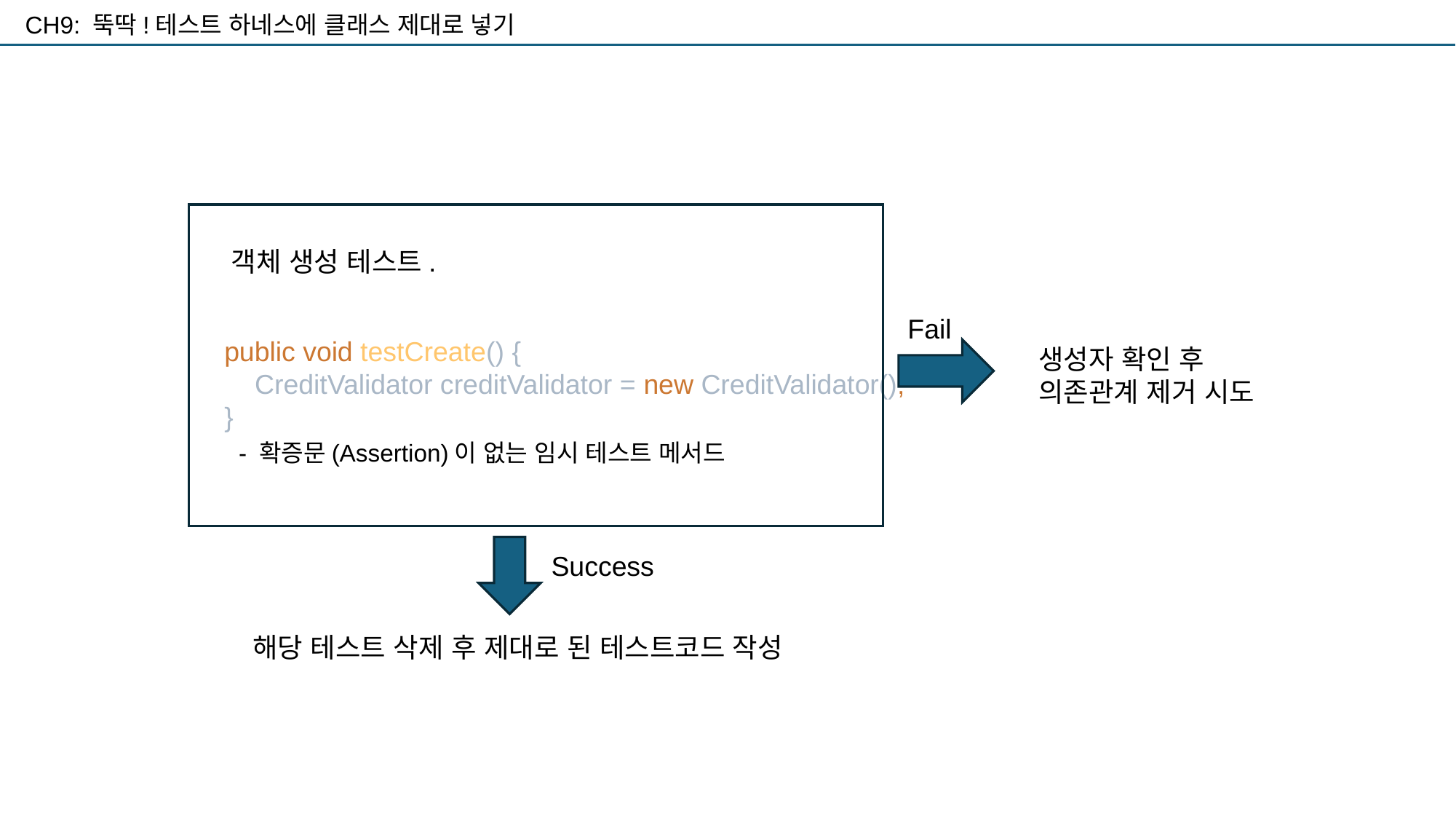

CH9: 뚝딱!테스트 하네스에 클래스 제대로 넣기

객체 생성 테스트.
Fail
public void testCreate() {
    CreditValidator creditValidator = new CreditValidator();
}
생성자 확인 후
의존관계 제거 시도

- 확증문(Assertion)이 없는 임시 테스트 메서드

Success
해당 테스트 삭제 후 제대로 된 테스트코드 작성